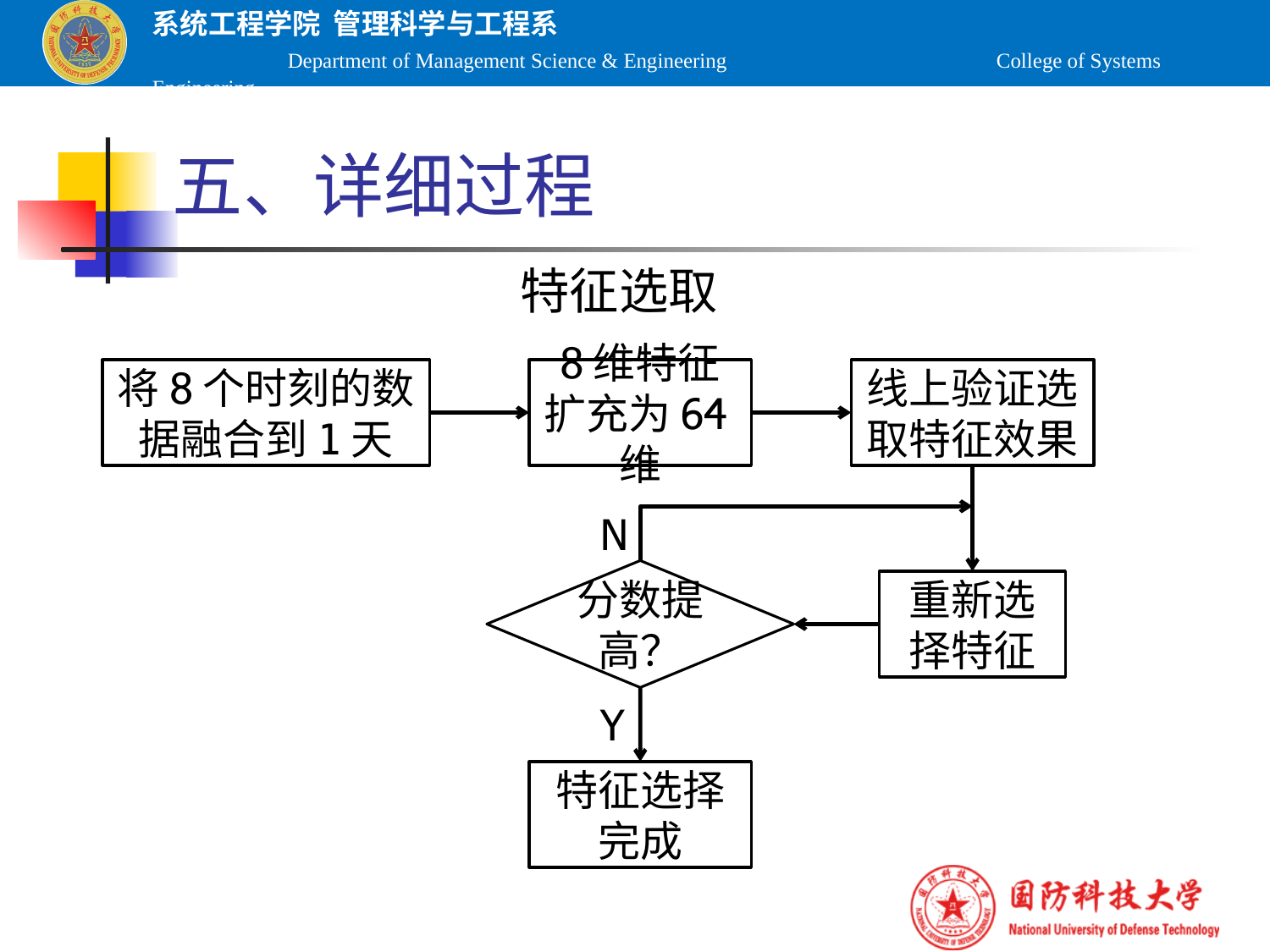

# 五、详细过程
特征选取
将8个时刻的数据融合到1天
8维特征扩充为64维
线上验证选取特征效果
N
分数提高？
重新选择特征
Y
特征选择完成